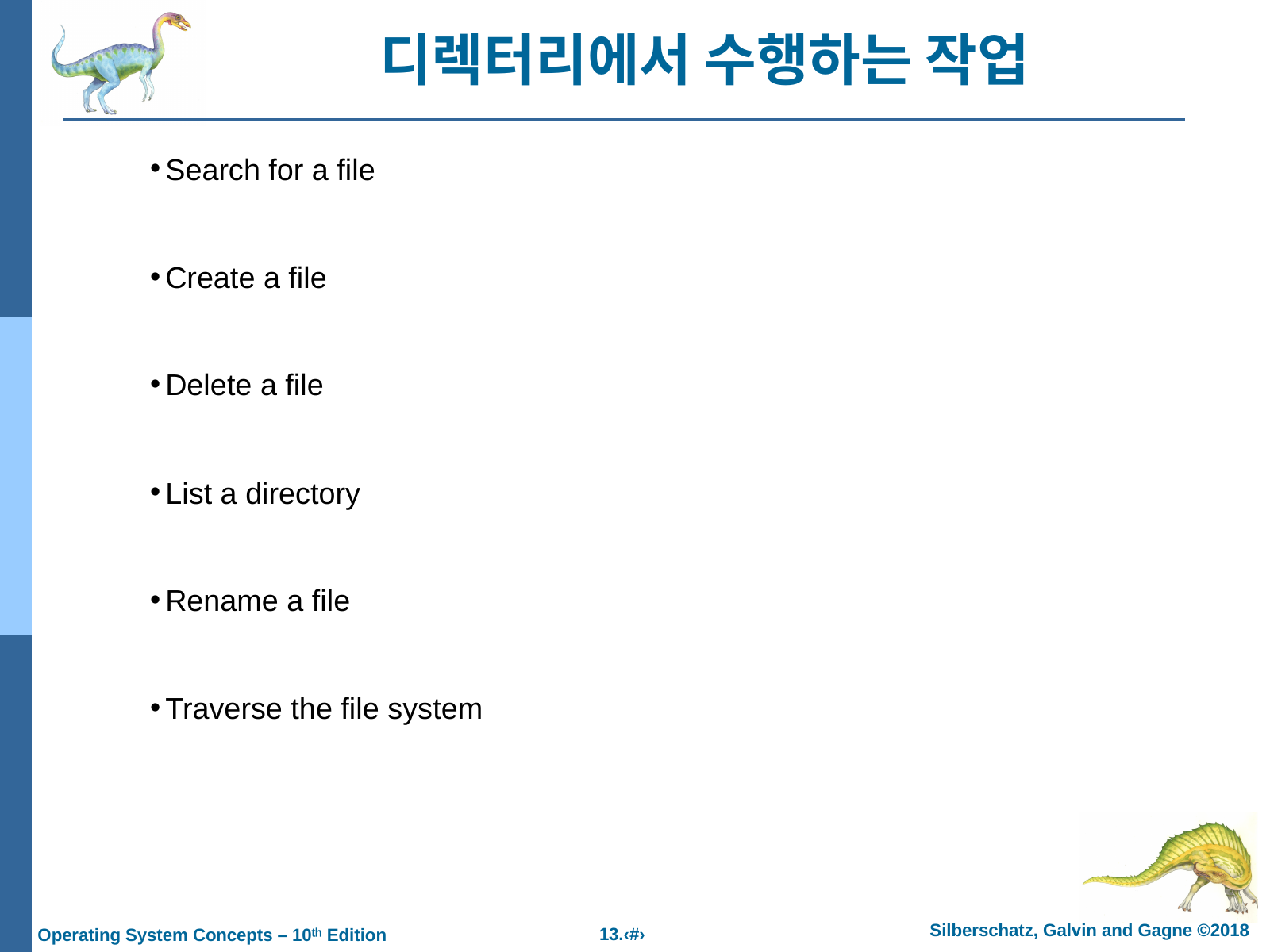

디렉터리에서 수행하는 작업

Search for a file

Create a file

Delete a file

List a directory

Rename a file

Traverse the file system

Silberschatz, Galvin and Gagne ©2018
13.‹#›
Operating System Concepts – 10ᵗʰ Edition